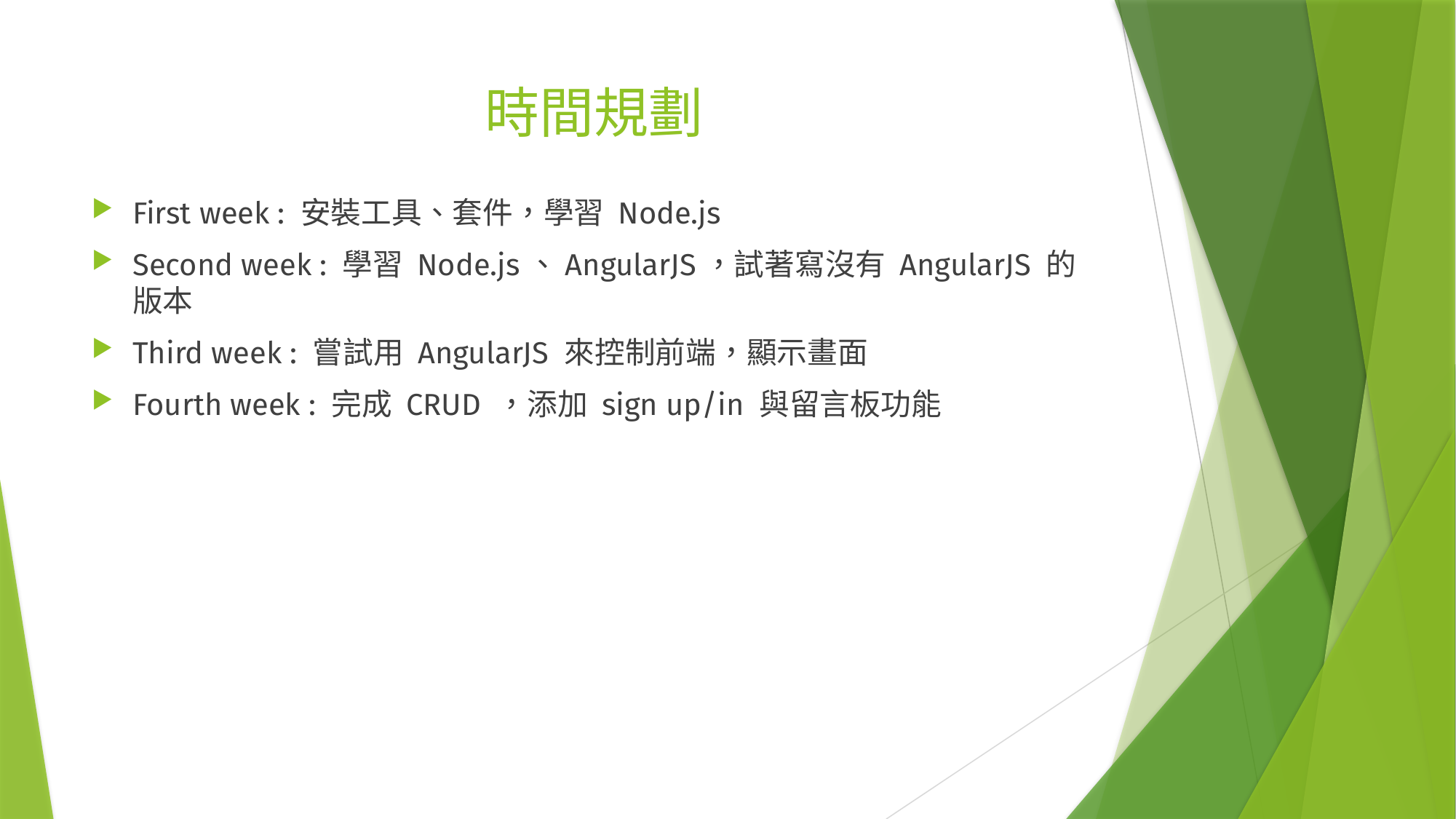

# 時間規劃
First week : 安裝工具、套件，學習 Node.js
Second week : 學習 Node.js、AngularJS，試著寫沒有 AngularJS 的版本
Third week : 嘗試用 AngularJS 來控制前端，顯示畫面
Fourth week : 完成 CRUD ，添加 sign up/in 與留言板功能